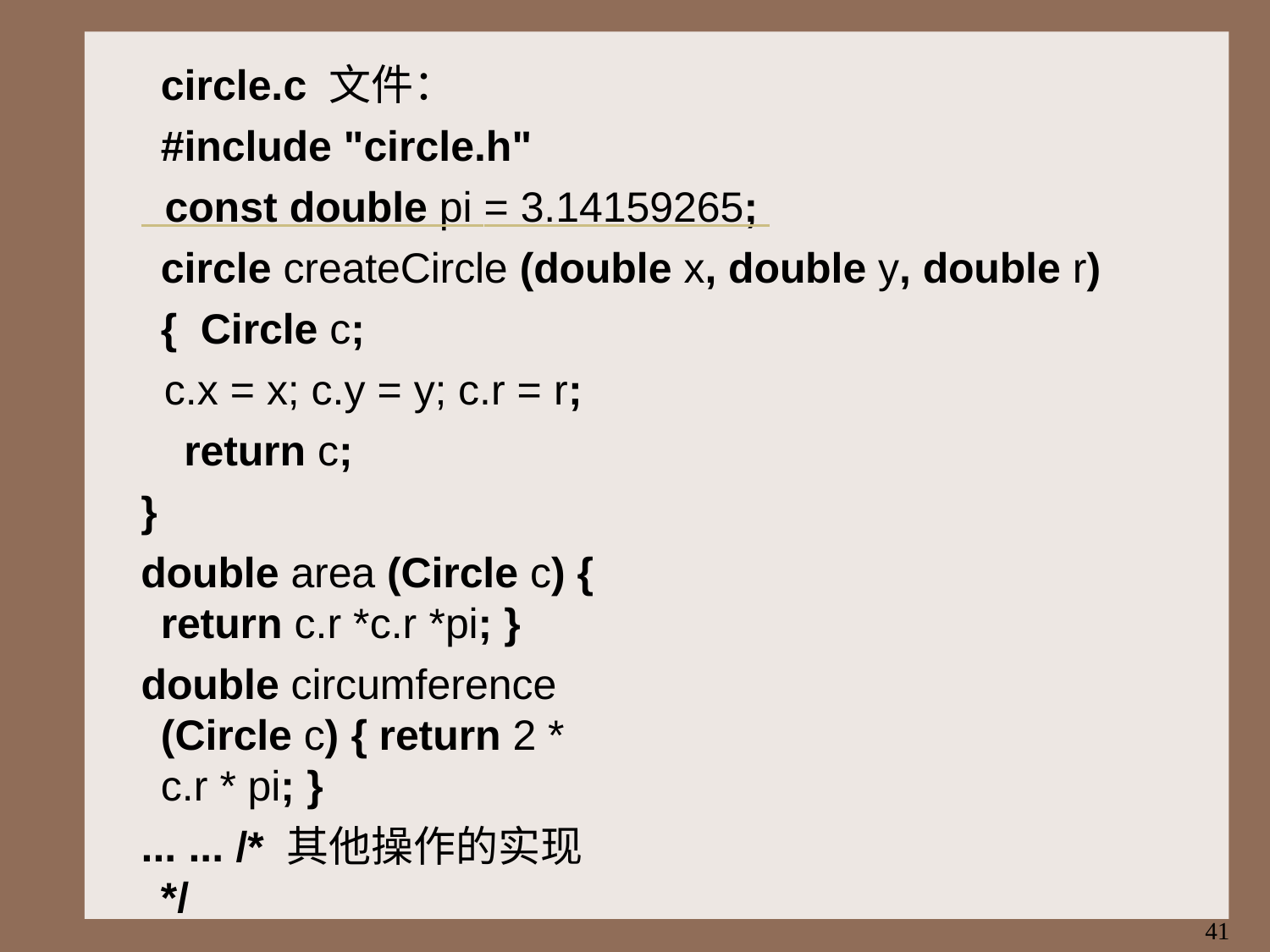

circle.c 文件：
#include "circle.h"
  const double pi = 3.14159265; 	                                circle createCircle (double x, double y, double r) {  Circle c;
c.x = x; c.y = y; c.r = r;  return c;
}
double area (Circle c) { return c.r *c.r *pi; }
double circumference (Circle c) { return 2 * c.r * pi; }
... ... /* 其他操作的实现*/

使用Circle类型的文件应#include “circle.h”，做可 执行程序时应把文件circle.c 作为其中一部分。
41